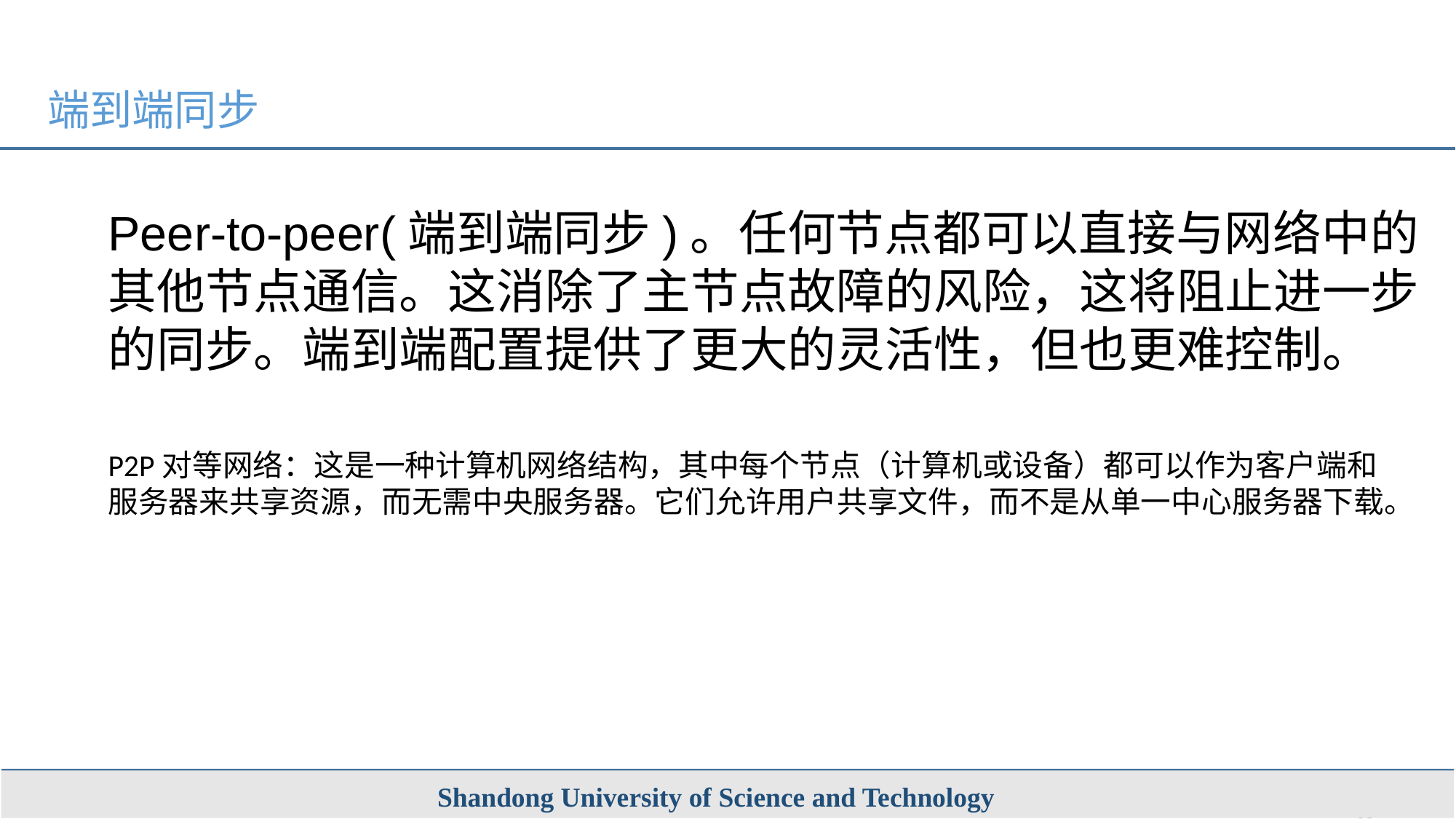

端到端同步
Peer-to-peer(端到端同步)。任何节点都可以直接与网络中的其他节点通信。这消除了主节点故障的风险，这将阻止进一步的同步。端到端配置提供了更大的灵活性，但也更难控制。
P2P对等网络：这是一种计算机网络结构，其中每个节点（计算机或设备）都可以作为客户端和服务器来共享资源，而无需中央服务器。它们允许用户共享文件，而不是从单一中心服务器下载。
38

Shandong University of Science and Technology
38
38